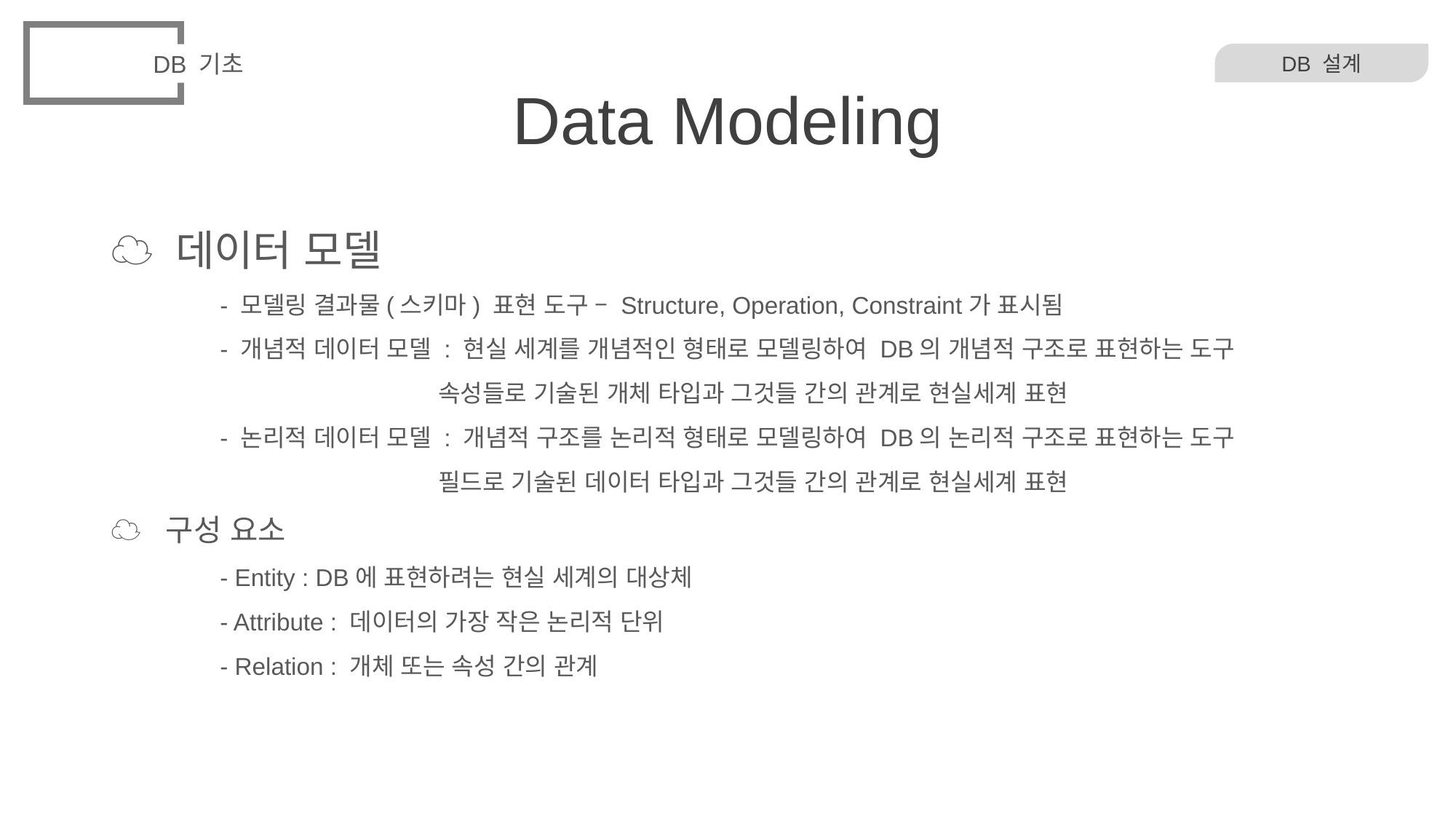

DB 기초
# Data Modeling
DB 설계
☁ 데이터 모델
	- 모델링 결과물(스키마) 표현 도구 – Structure, Operation, Constraint가 표시됨
	- 개념적 데이터 모델 : 현실 세계를 개념적인 형태로 모델링하여 DB의 개념적 구조로 표현하는 도구
			속성들로 기술된 개체 타입과 그것들 간의 관계로 현실세계 표현
	- 논리적 데이터 모델 : 개념적 구조를 논리적 형태로 모델링하여 DB의 논리적 구조로 표현하는 도구
			필드로 기술된 데이터 타입과 그것들 간의 관계로 현실세계 표현
☁  구성 요소
	- Entity : DB에 표현하려는 현실 세계의 대상체
	- Attribute : 데이터의 가장 작은 논리적 단위
	- Relation : 개체 또는 속성 간의 관계